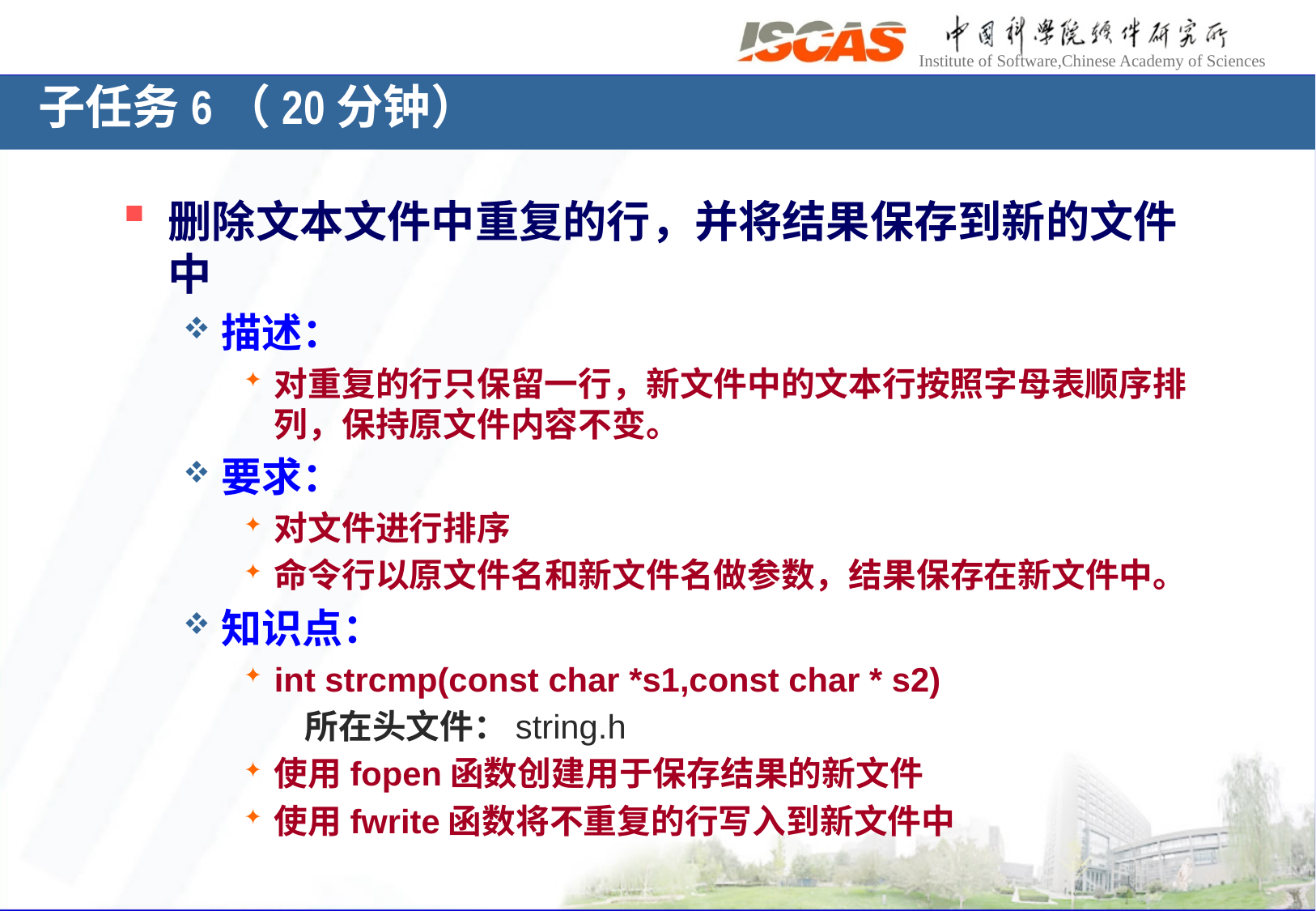

子任务6（20分钟）
删除文本文件中重复的行，并将结果保存到新的文件中
描述：
对重复的行只保留一行，新文件中的文本行按照字母表顺序排列，保持原文件内容不变。
要求：
对文件进行排序
命令行以原文件名和新文件名做参数，结果保存在新文件中。
知识点：
int strcmp(const char *s1,const char * s2)
所在头文件：string.h
使用fopen函数创建用于保存结果的新文件
使用fwrite函数将不重复的行写入到新文件中